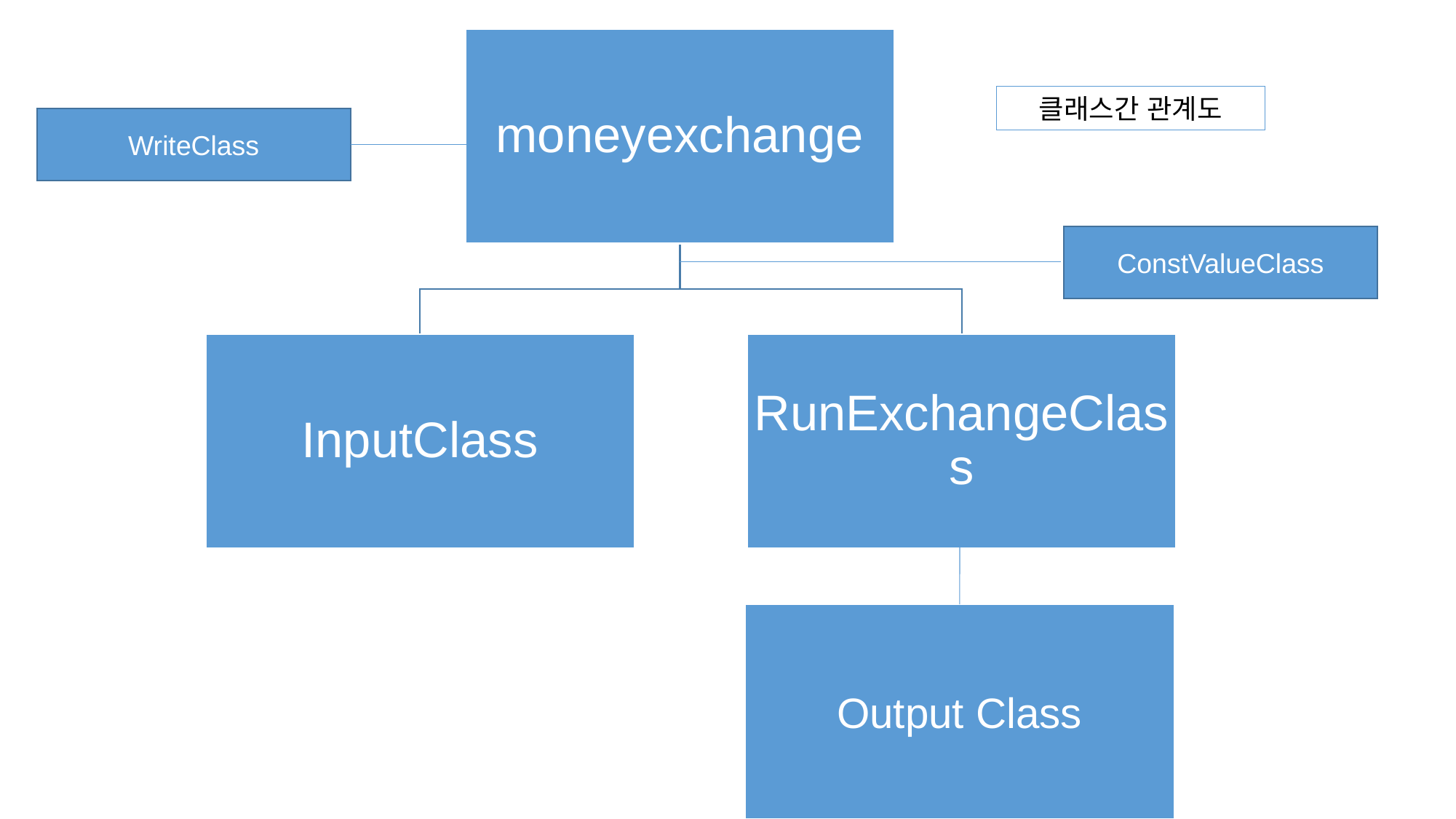

moneyexchange
RunExchangeClass
InputClass
클래스간 관계도
WriteClass
ConstValueClass

Output Class